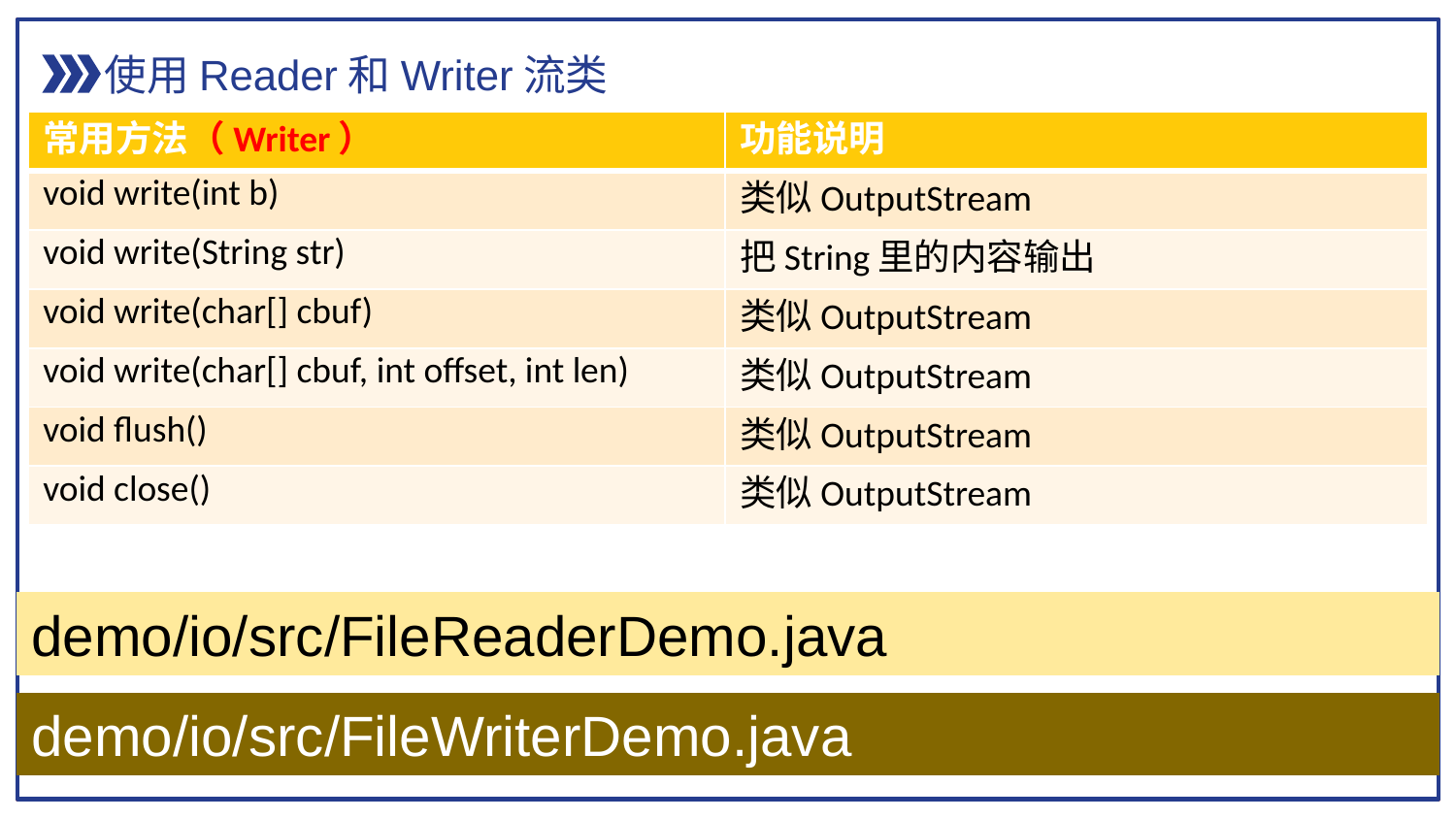

使用Reader和Writer流类

| 常用方法（Writer） | 功能说明 |
| --- | --- |
| void write(int b) | 类似OutputStream |
| void write(String str) | 把String里的内容输出 |
| void write(char[] cbuf) | 类似OutputStream |
| void write(char[] cbuf, int offset, int len) | 类似OutputStream |
| void flush() | 类似OutputStream |
| void close() | 类似OutputStream |
demo/io/src/FileReaderDemo.java
demo/io/src/FileWriterDemo.java